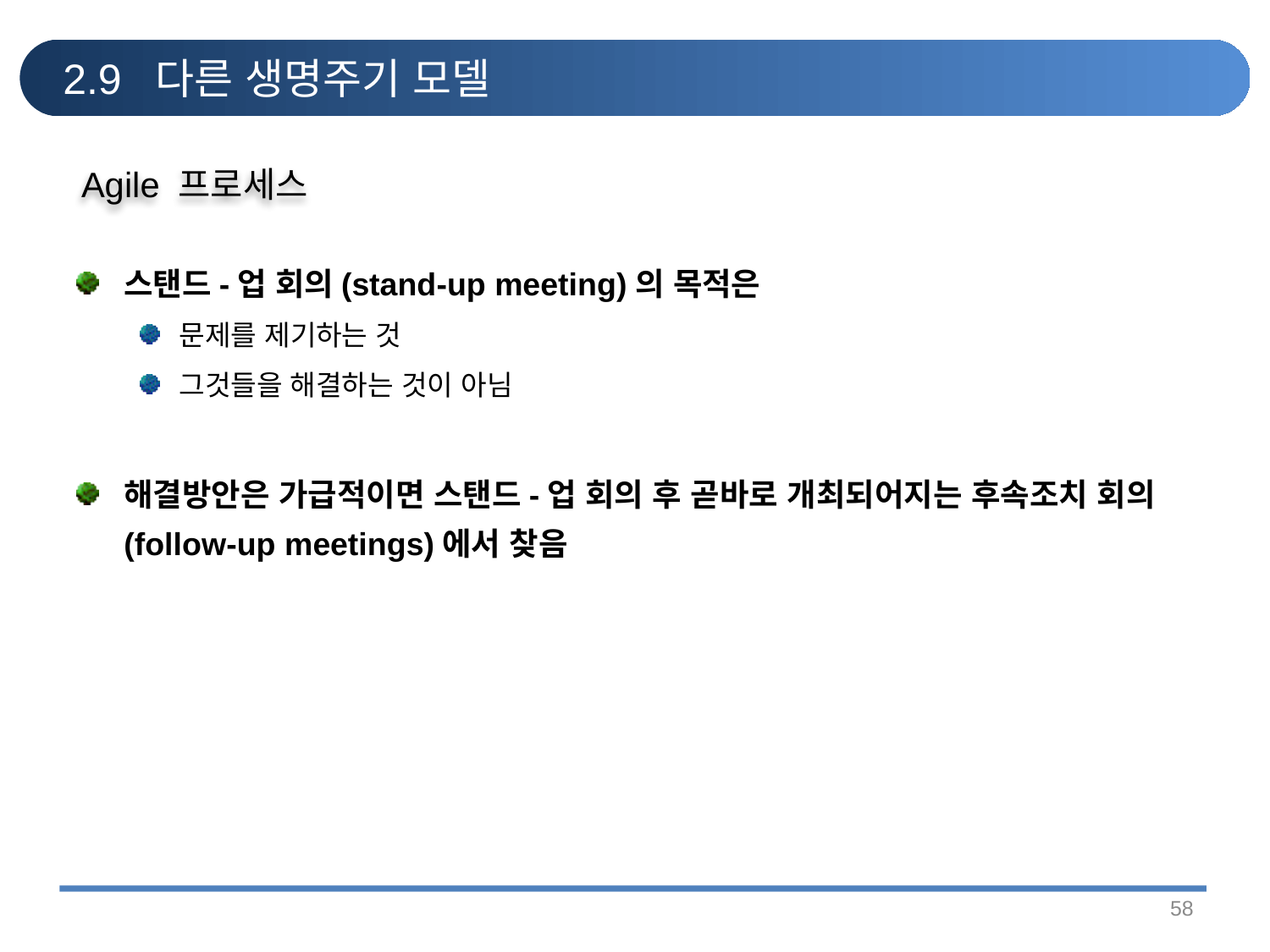

# 2.9  다른 생명주기 모델
Agile 프로세스
스탠드-업 회의(stand-up meeting)의 목적은
문제를 제기하는 것
그것들을 해결하는 것이 아님

해결방안은 가급적이면 스탠드-업 회의 후 곧바로 개최되어지는 후속조치 회의(follow-up meetings)에서 찾음
58